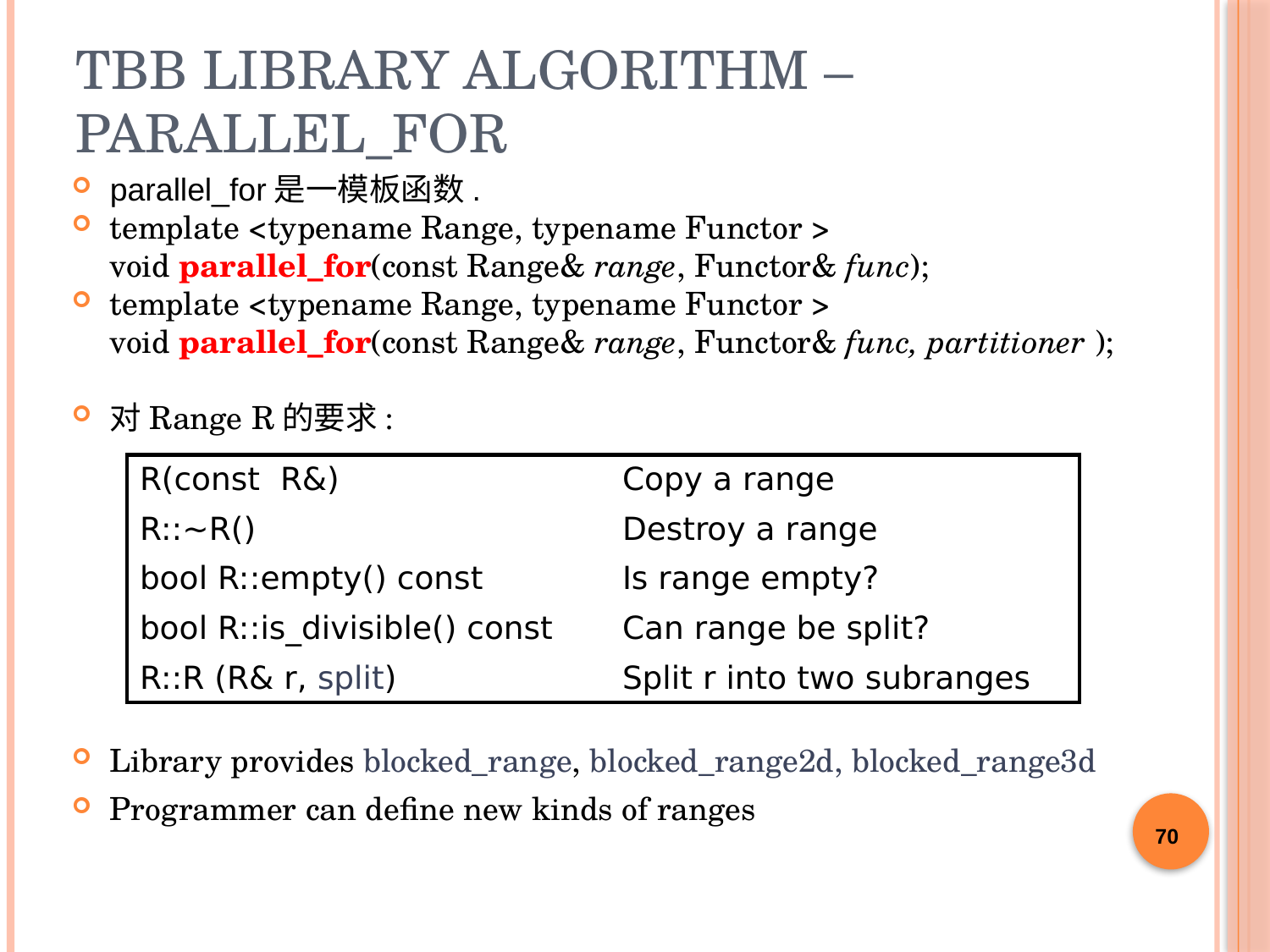

# TBB Library Algorithm – parallel_for
parallel_for是一模板函数.
template <typename Range, typename Functor >
void parallel_for(const Range& range, Functor& func);
template <typename Range, typename Functor >
void parallel_for(const Range& range, Functor& func, partitioner );

对Range R的要求:

Library provides blocked_range, blocked_range2d, blocked_range3d
Programmer can define new kinds of ranges
| R(const R&) | Copy a range |
| --- | --- |
| R::~R() | Destroy a range |
| bool R::empty() const | Is range empty? |
| bool R::is\_divisible() const | Can range be split? |
| R::R (R& r, split) | Split r into two subranges |
70